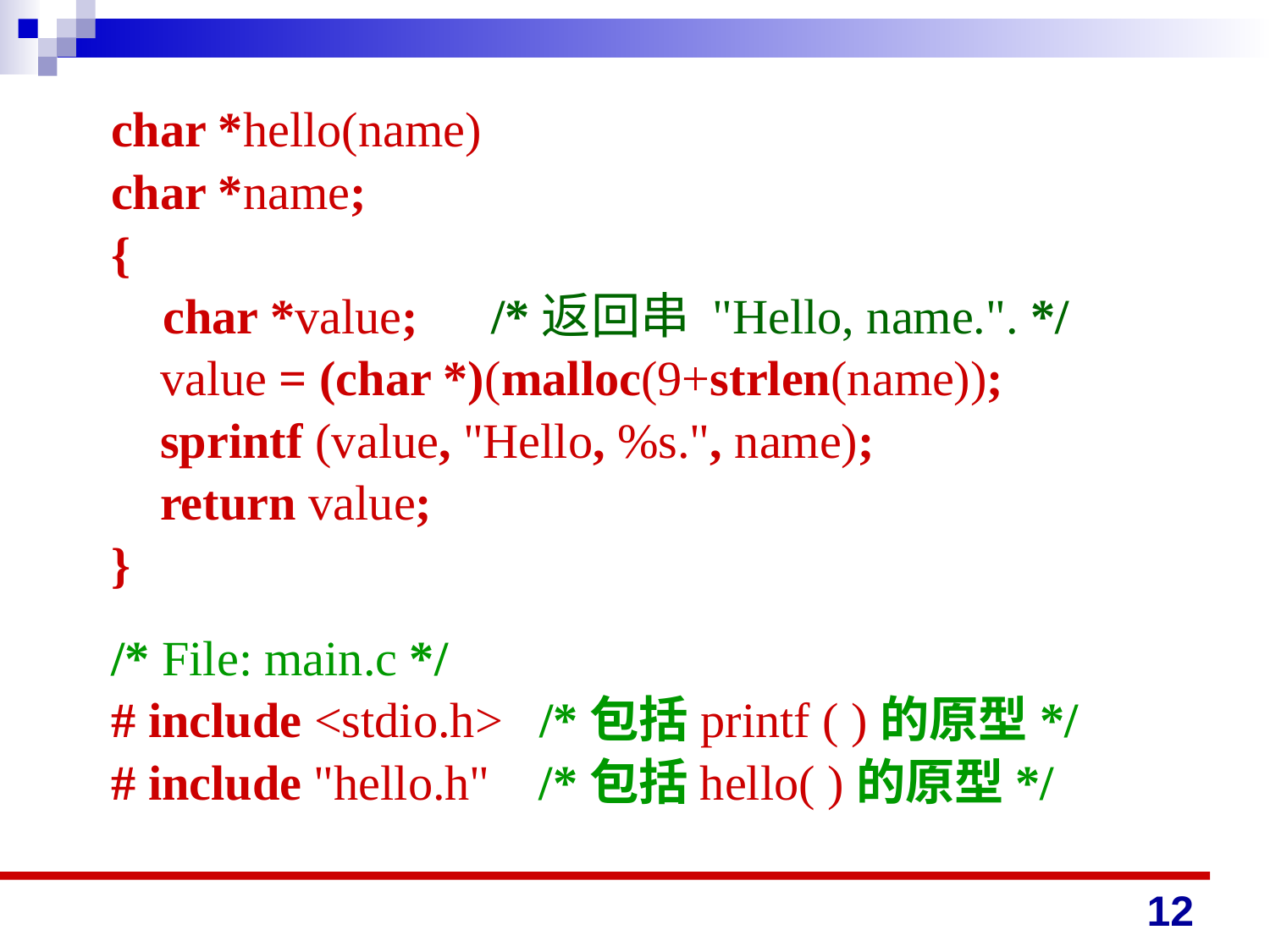

char *hello(name)
char *name;
{
 char *value;　/*返回串 "Hello, name.". */
    value = (char *)(malloc(9+strlen(name));
    sprintf (value, "Hello, %s.", name);
    return value;
}

/* File: main.c */
# include <stdio.h>   /*包括printf ( )的原型*/
# include "hello.h"    /*包括hello( )的原型*/
12